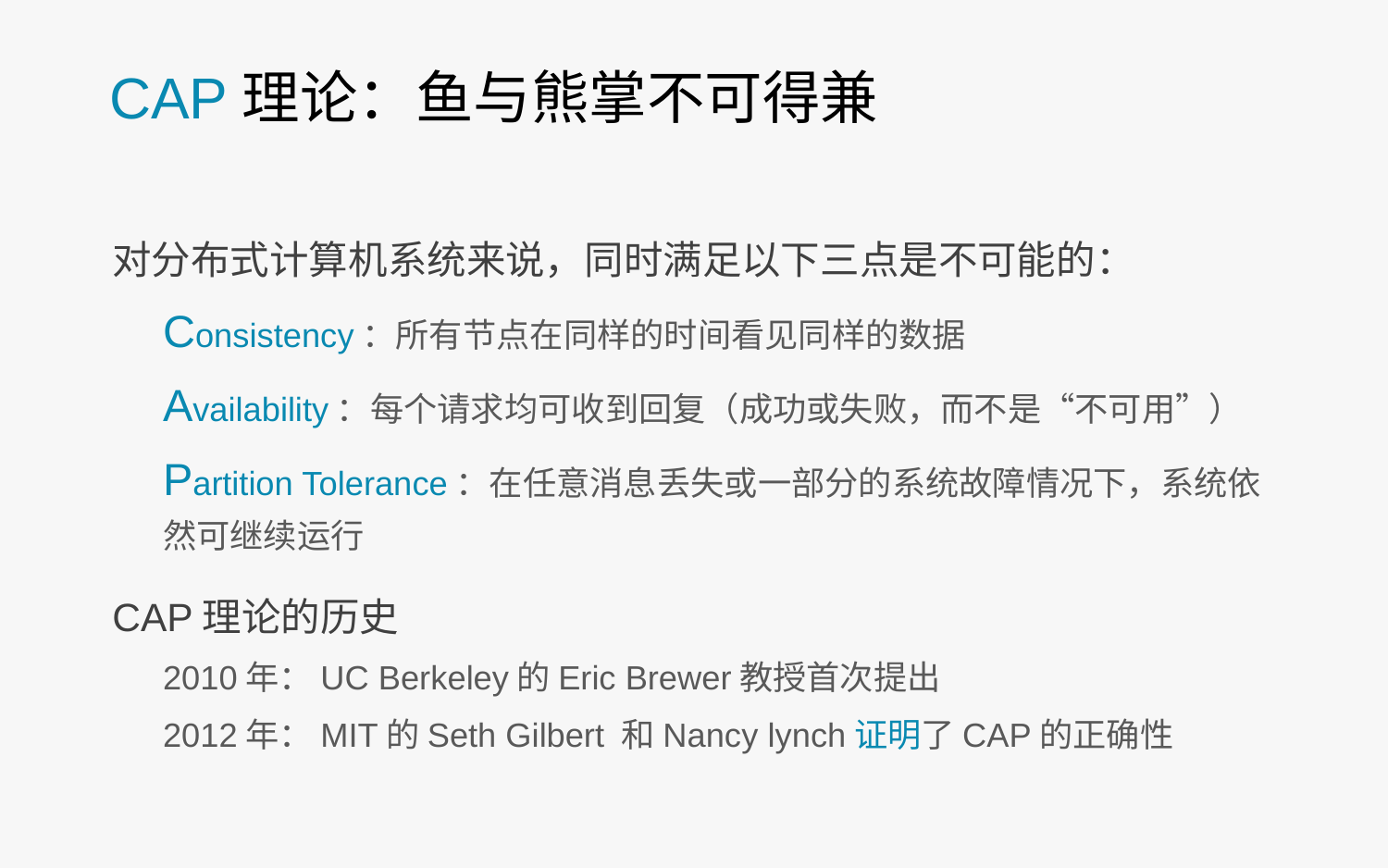

# CAP理论：鱼与熊掌不可得兼
对分布式计算机系统来说，同时满足以下三点是不可能的：
Consistency：所有节点在同样的时间看见同样的数据
Availability：每个请求均可收到回复（成功或失败，而不是“不可用”）
Partition Tolerance：在任意消息丢失或一部分的系统故障情况下，系统依然可继续运行
CAP理论的历史
2010年：UC Berkeley的Eric Brewer教授首次提出
2012年：MIT的Seth Gilbert 和Nancy lynch证明了CAP的正确性